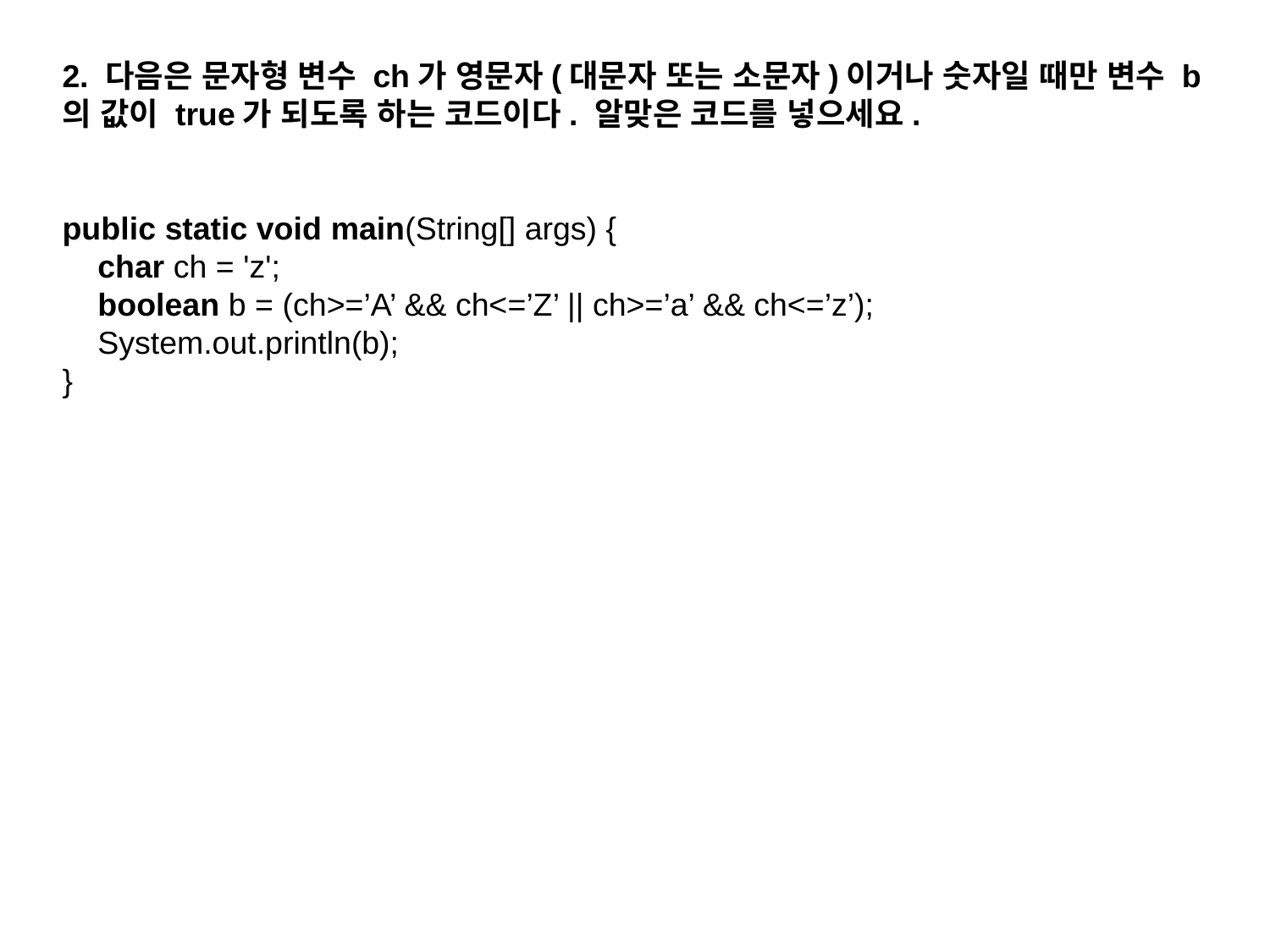

2. 다음은 문자형 변수 ch가 영문자(대문자 또는 소문자)이거나 숫자일 때만 변수 b의 값이 true가 되도록 하는 코드이다. 알맞은 코드를 넣으세요.

public static void main(String[] args) {
    char ch = 'z';
    boolean b = (ch>=’A’ && ch<=’Z’ || ch>=’a’ && ch<=’z’);
    System.out.println(b);
}